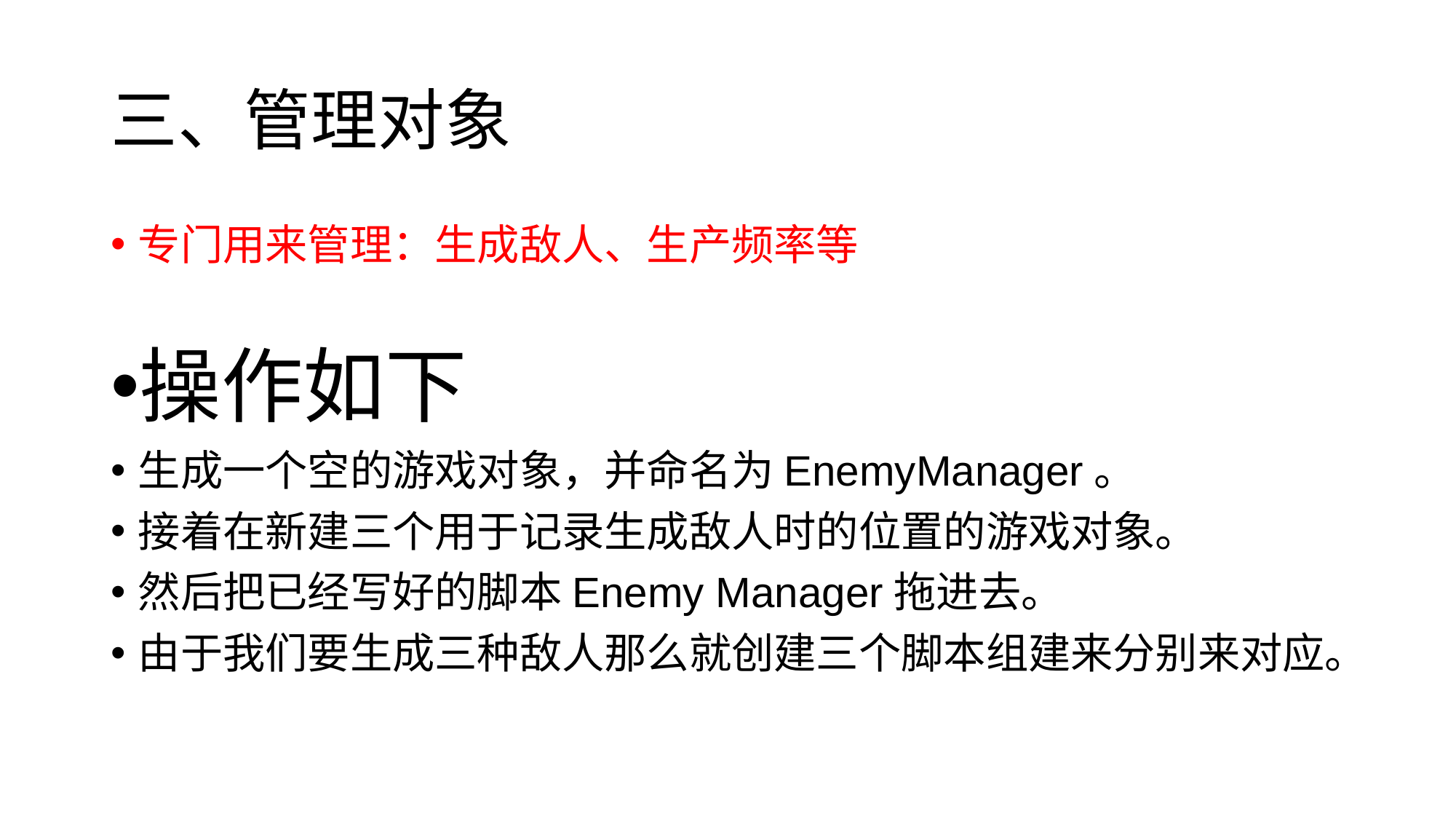

# 三、管理对象
专门用来管理：生成敌人、生产频率等

操作如下
生成一个空的游戏对象，并命名为EnemyManager。
接着在新建三个用于记录生成敌人时的位置的游戏对象。
然后把已经写好的脚本Enemy Manager拖进去。
由于我们要生成三种敌人那么就创建三个脚本组建来分别来对应。